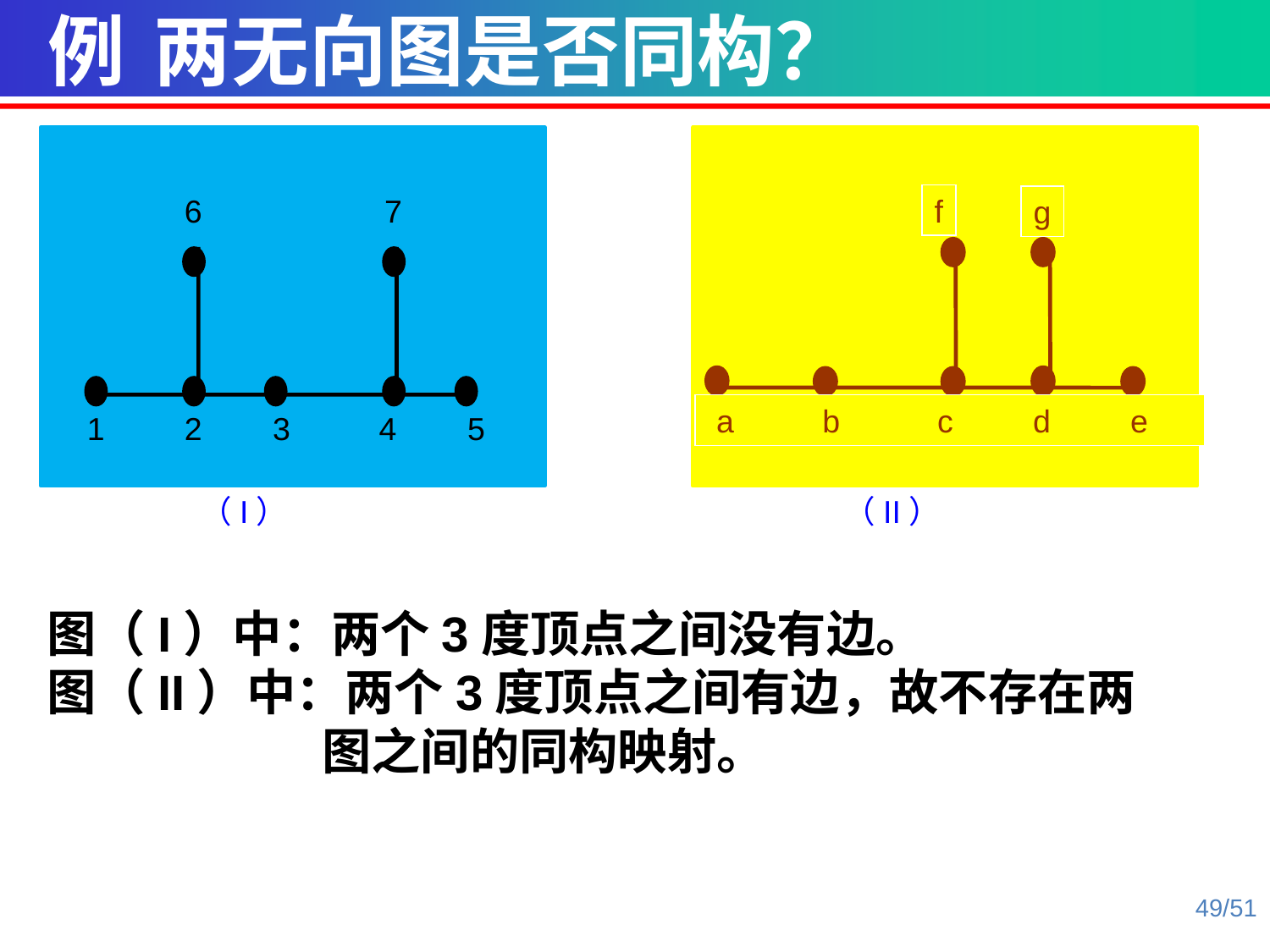

例   两无向图是否同构？

f
6
7
g

 a          b           c         d         e
1         2        3          4        5
（I）
（II）
图（I）中：两个3度顶点之间没有边。
图（II）中：两个3度顶点之间有边，故不存在两图之间的同构映射。
49/51